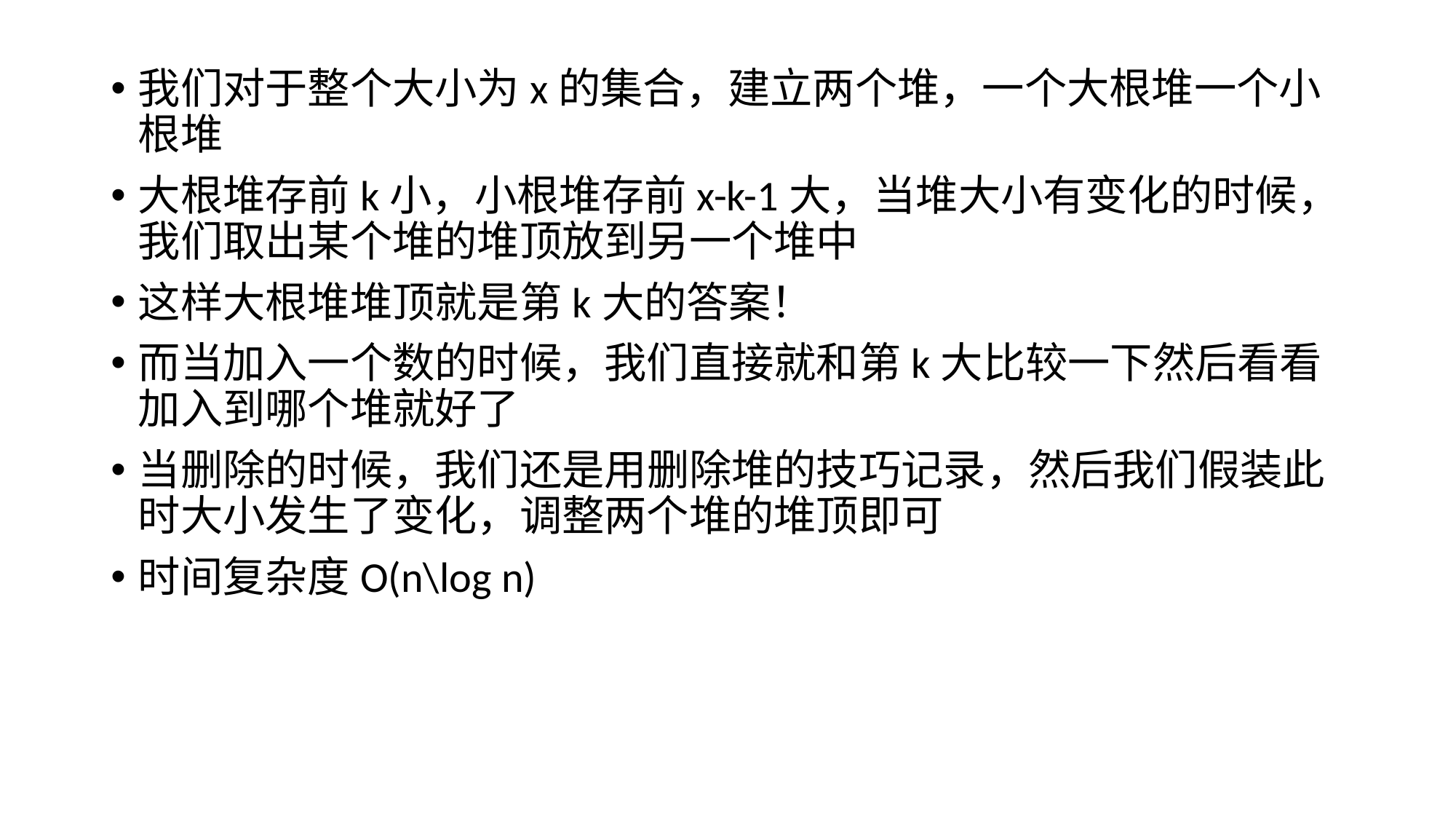

我们对于整个大小为x的集合，建立两个堆，一个大根堆一个小根堆
大根堆存前k小，小根堆存前x-k-1大，当堆大小有变化的时候，我们取出某个堆的堆顶放到另一个堆中
这样大根堆堆顶就是第k大的答案！
而当加入一个数的时候，我们直接就和第k大比较一下然后看看加入到哪个堆就好了
当删除的时候，我们还是用删除堆的技巧记录，然后我们假装此时大小发生了变化，调整两个堆的堆顶即可
时间复杂度O(n\log n)